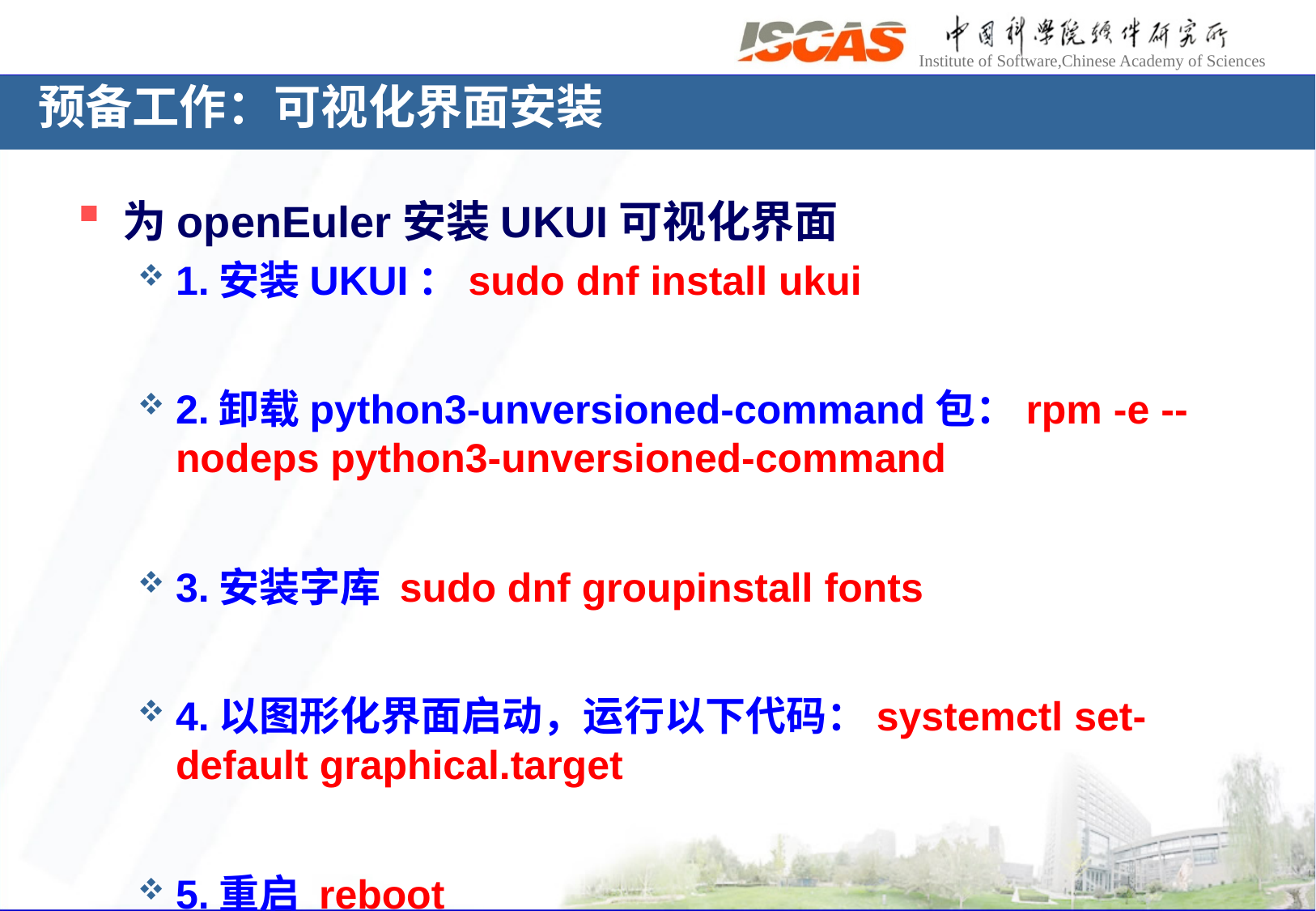

# 预备工作：可视化界面安装
为openEuler安装UKUI可视化界面
1.安装UKUI：sudo dnf install ukui

2.卸载python3-unversioned-command包：rpm -e --nodeps python3-unversioned-command

3.安装字库 sudo dnf groupinstall fonts

4.以图形化界面启动，运行以下代码：systemctl set-default graphical.target

5.重启 reboot